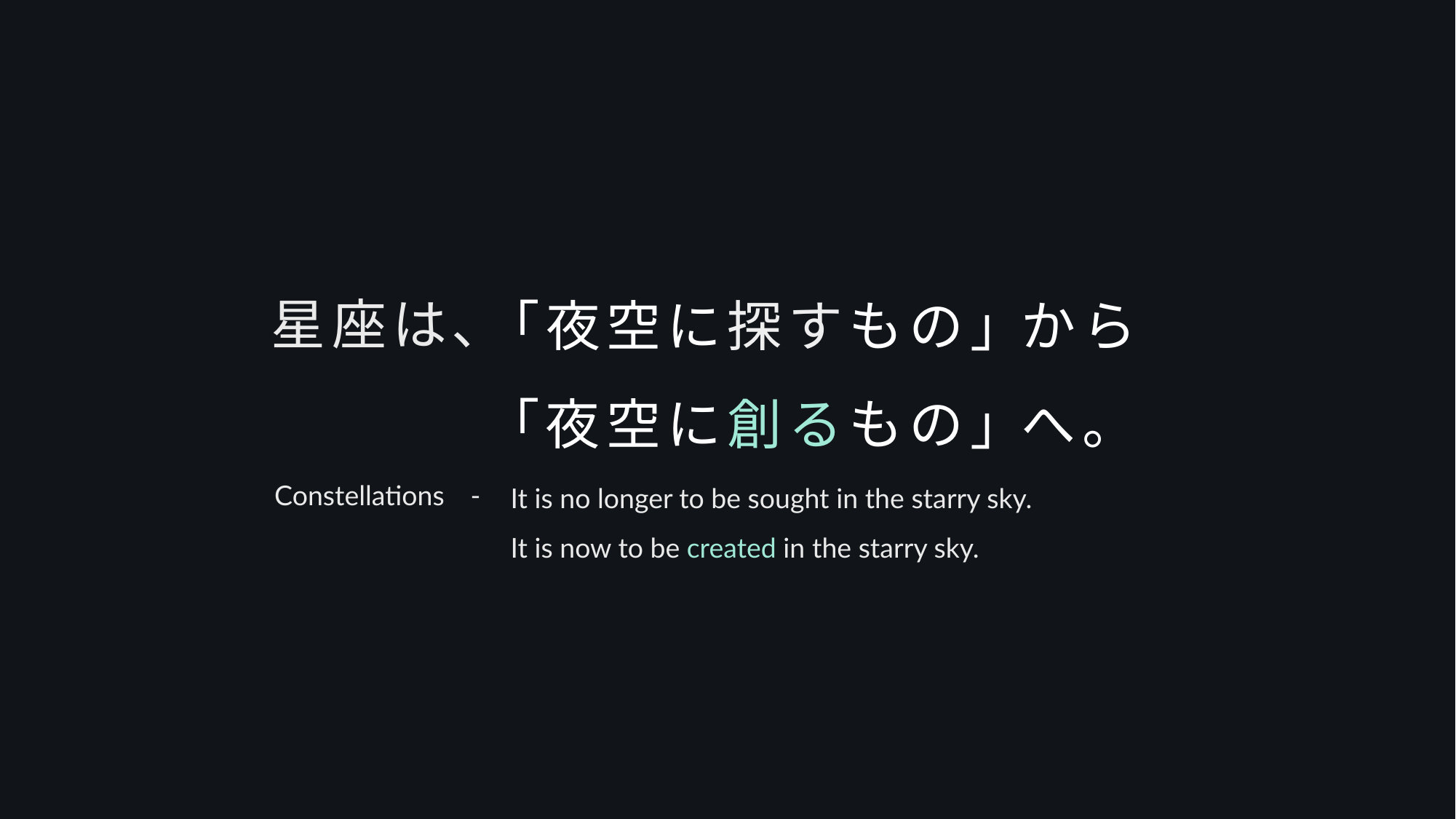

｢夜空に探すもの｣ から
｢夜空に創るもの｣ へ。
星座は､
It is no longer to be sought in the starry sky.
It is now to be created in the starry sky.
Constellations  -